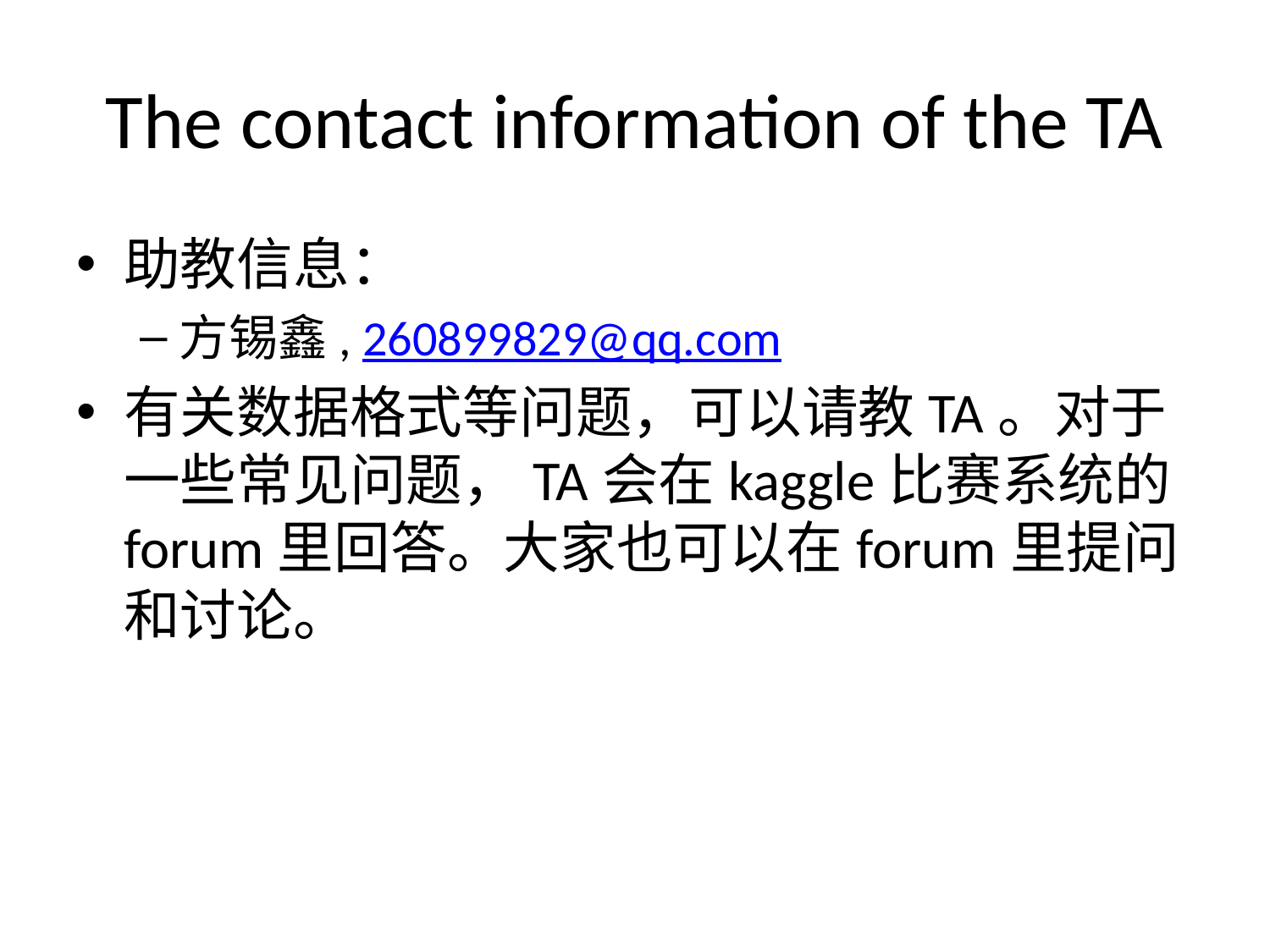

# The contact information of the TA
助教信息：
方锡鑫, 260899829@qq.com
有关数据格式等问题，可以请教TA。对于一些常见问题，TA会在kaggle比赛系统的forum里回答。大家也可以在forum里提问和讨论。